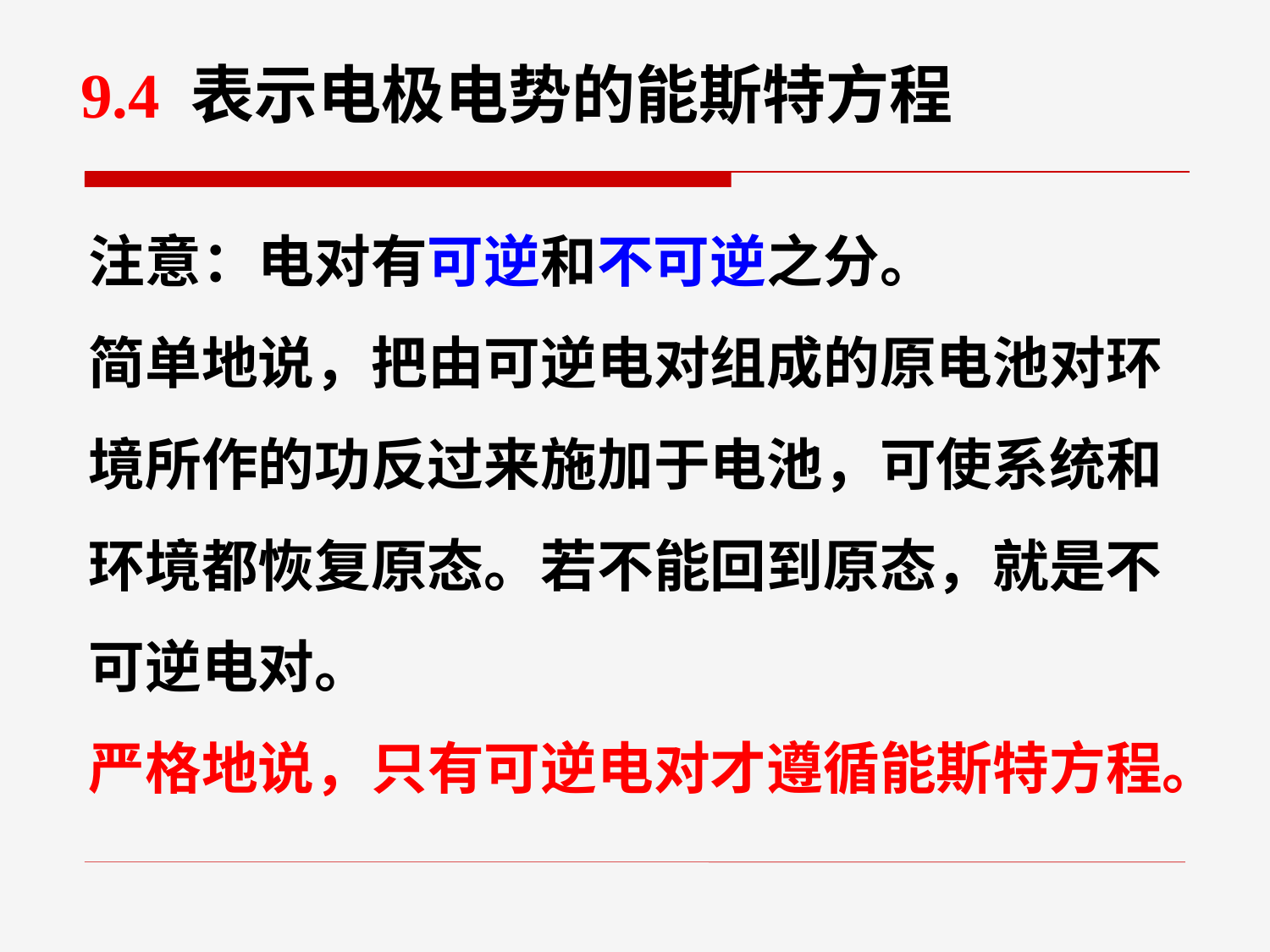

9.4 表示电极电势的能斯特方程
注意：电对有可逆和不可逆之分。
简单地说，把由可逆电对组成的原电池对环境所作的功反过来施加于电池，可使系统和环境都恢复原态。若不能回到原态，就是不可逆电对。
严格地说，只有可逆电对才遵循能斯特方程。